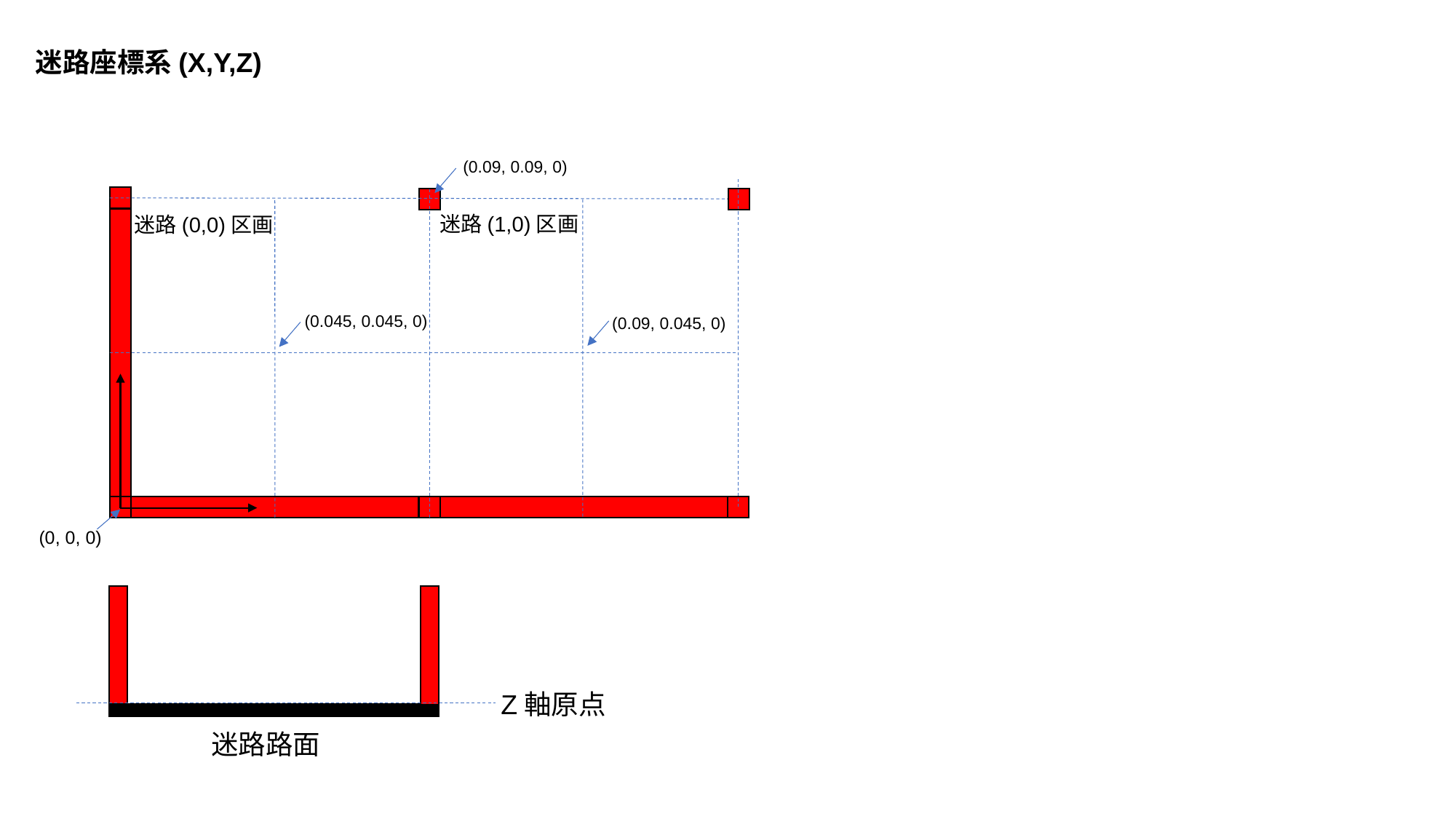

迷路座標系(X,Y,Z)
(0.09, 0.09, 0)

迷路(1,0)区画
迷路(0,0)区画

(0.045, 0.045, 0)
(0.09, 0.045, 0)

(0, 0, 0)

Z軸原点

迷路路面